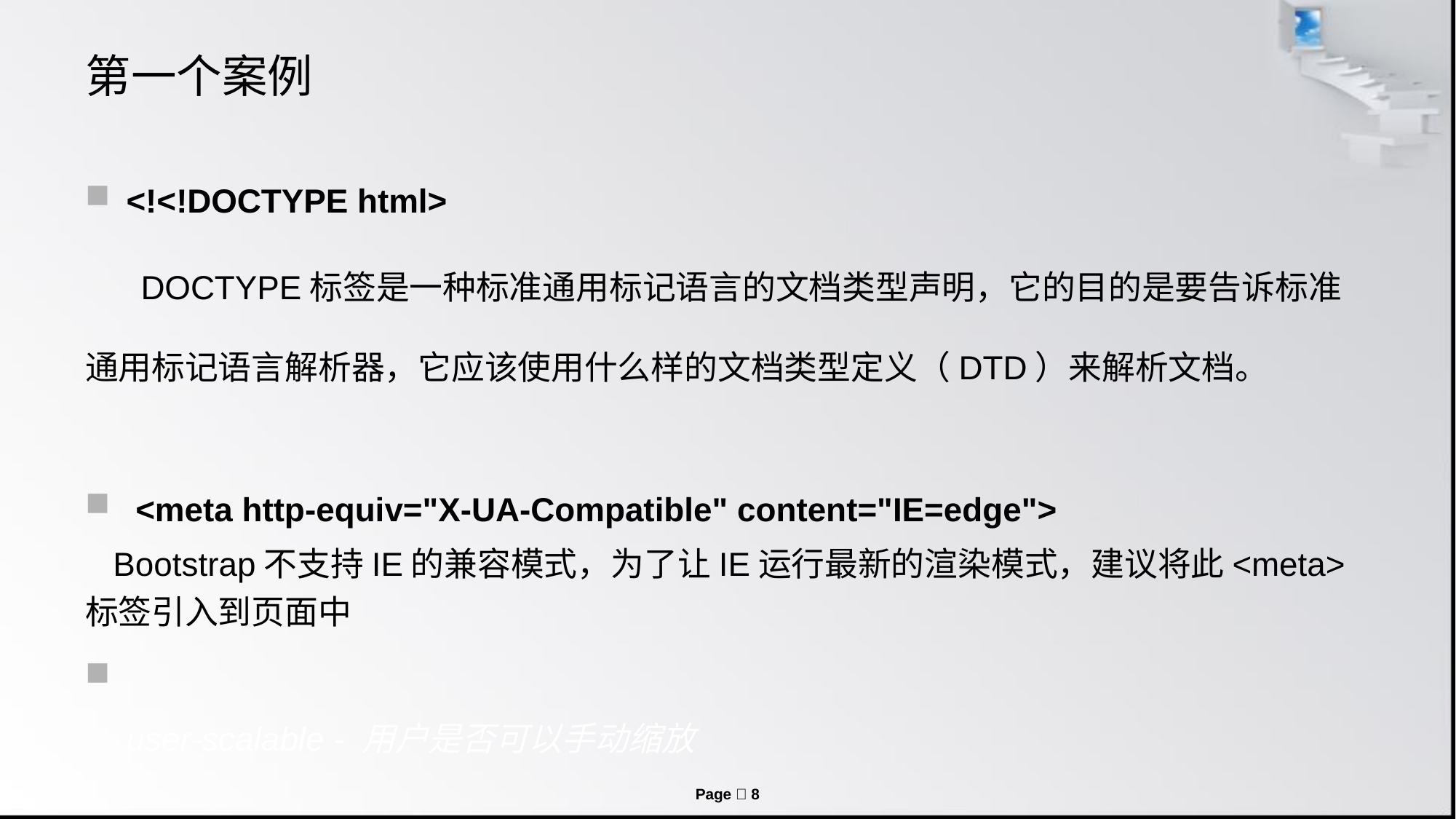

# 第一个案例
<!<!DOCTYPE html>
      DOCTYPE标签是一种标准通用标记语言的文档类型声明，它的目的是要告诉标准通用标记语言解析器，它应该使用什么样的文档类型定义（DTD）来解析文档。

 <meta http-equiv="X-UA-Compatible" content="IE=edge">
   Bootstrap不支持IE的兼容模式，为了让IE运行最新的渲染模式，建议将此<meta>标签引入到页面中
user-scalable - 用户是否可以手动缩放